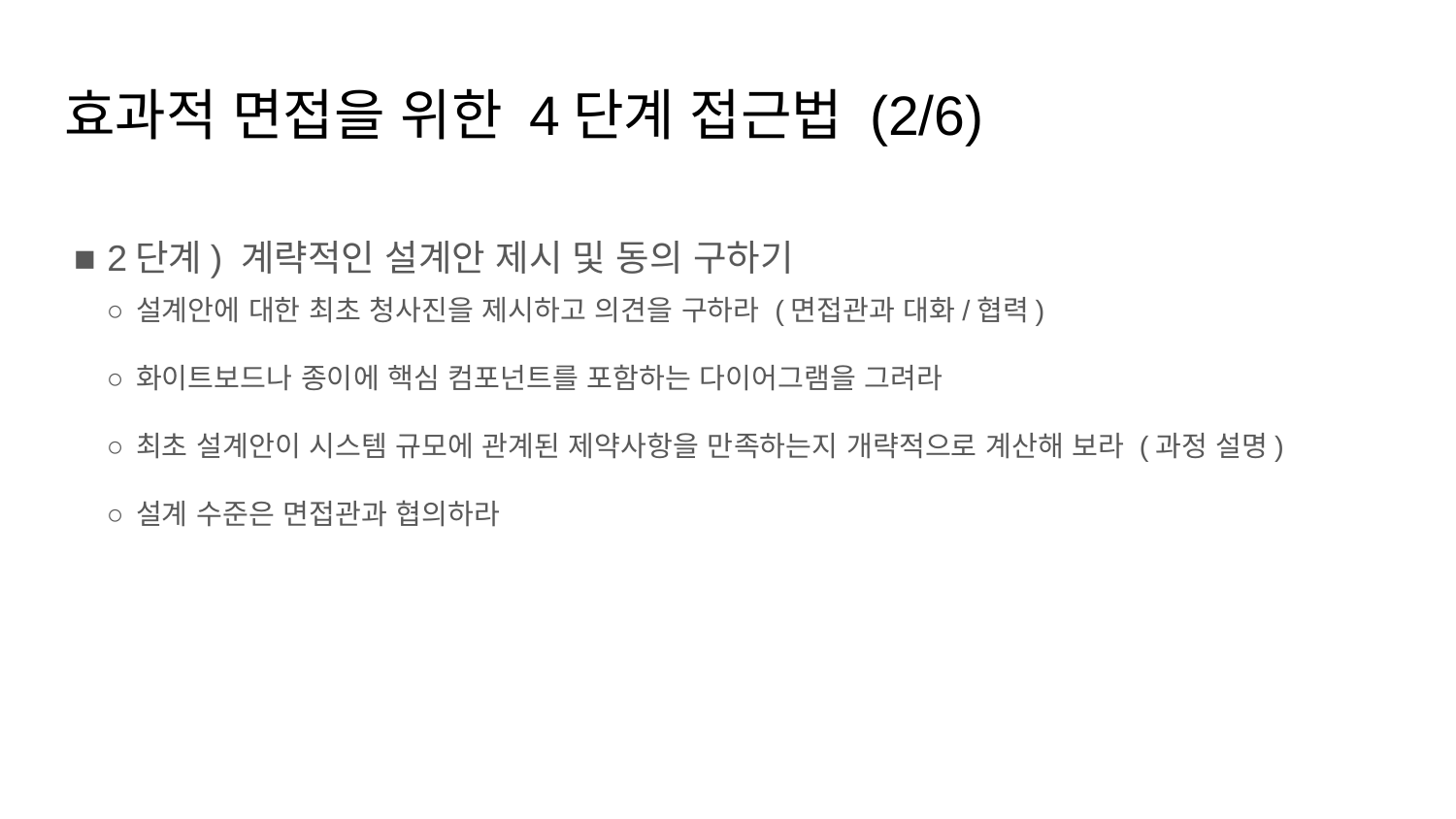

# 효과적 면접을 위한 4단계 접근법 (2/6)
2단계) 계략적인 설계안 제시 및 동의 구하기
설계안에 대한 최초 청사진을 제시하고 의견을 구하라 (면접관과 대화/협력)
화이트보드나 종이에 핵심 컴포넌트를 포함하는 다이어그램을 그려라
최초 설계안이 시스템 규모에 관계된 제약사항을 만족하는지 개략적으로 계산해 보라 (과정 설명)
설계 수준은 면접관과 협의하라